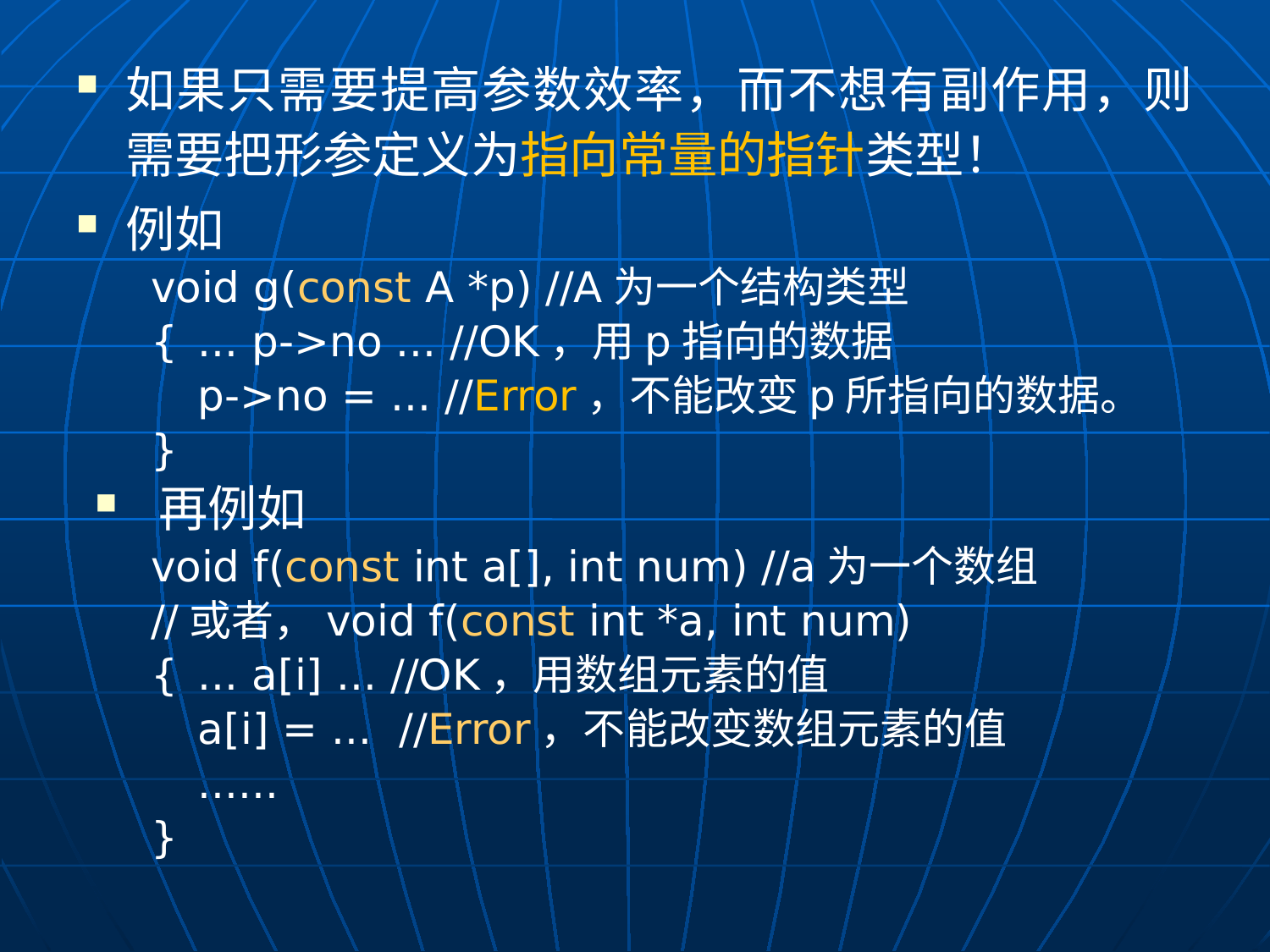

如果只需要提高参数效率，而不想有副作用，则需要把形参定义为指向常量的指针类型！
例如
void g(const A *p) //A为一个结构类型
{	... p->no ... //OK，用p指向的数据
	p->no = ... //Error，不能改变p所指向的数据。
}
再例如
void f(const int a[], int num) //a为一个数组
//或者，void f(const int *a, int num)
{	... a[i] ... //OK，用数组元素的值
	a[i] = ...  //Error，不能改变数组元素的值
	......
}